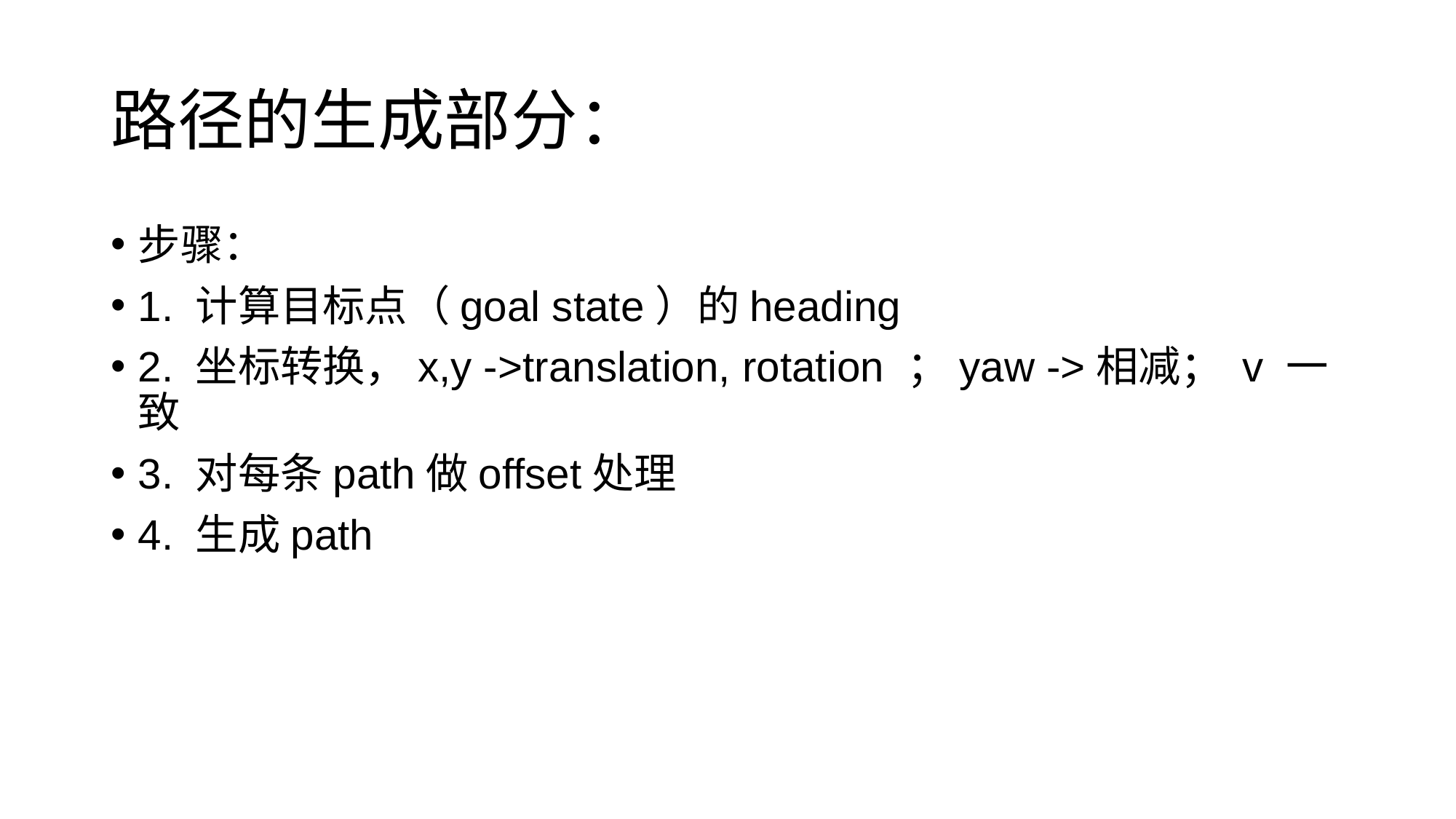

# 路径的生成部分：
步骤：
1. 计算目标点（goal state）的heading
2. 坐标转换，x,y ->translation, rotation ；yaw ->相减； v 一致
3. 对每条path做offset处理
4. 生成path